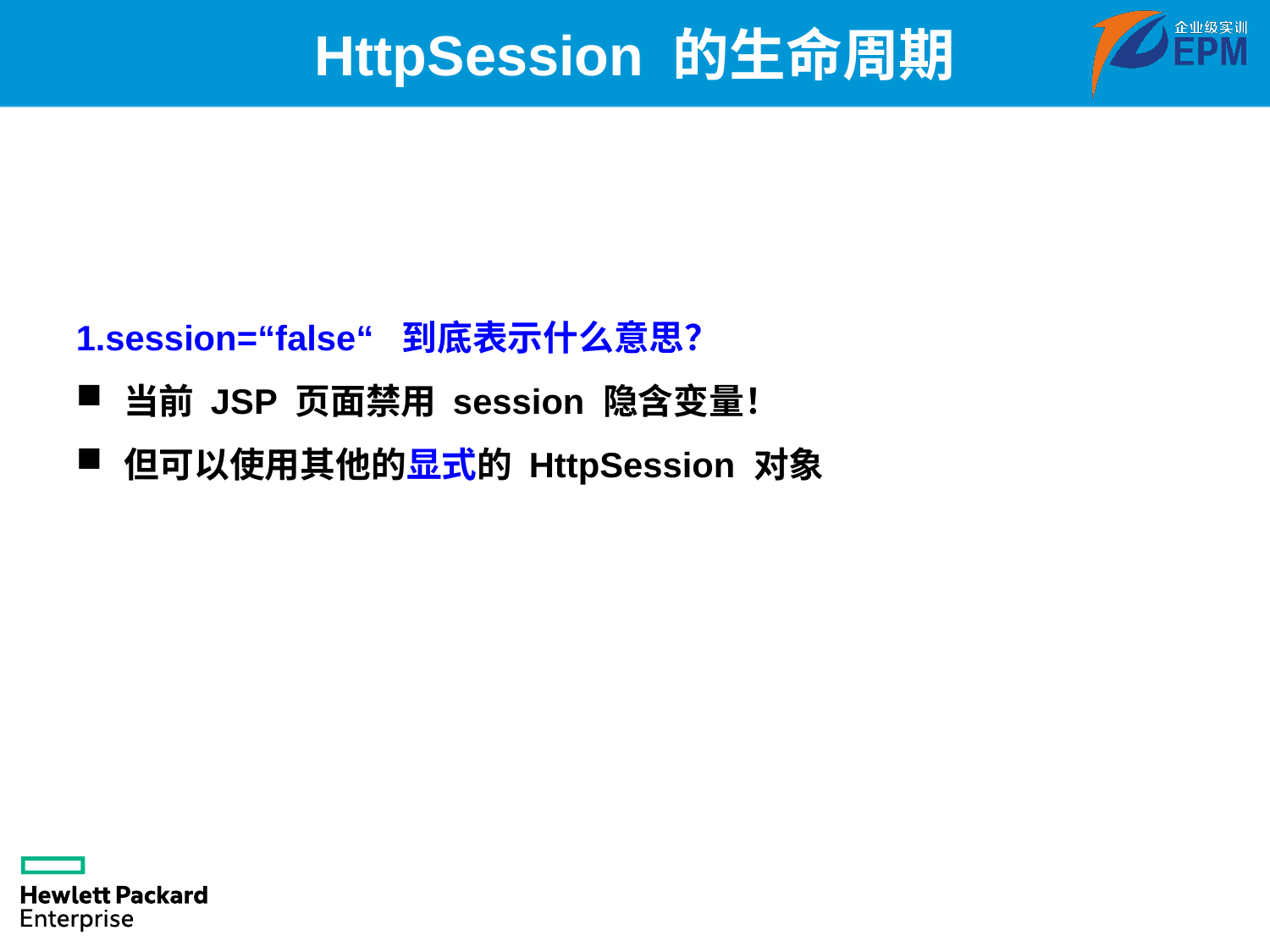

# HttpSession 的生命周期
session=“false“  到底表示什么意思？
当前 JSP 页面禁用 session 隐含变量！
但可以使用其他的显式的 HttpSession 对象